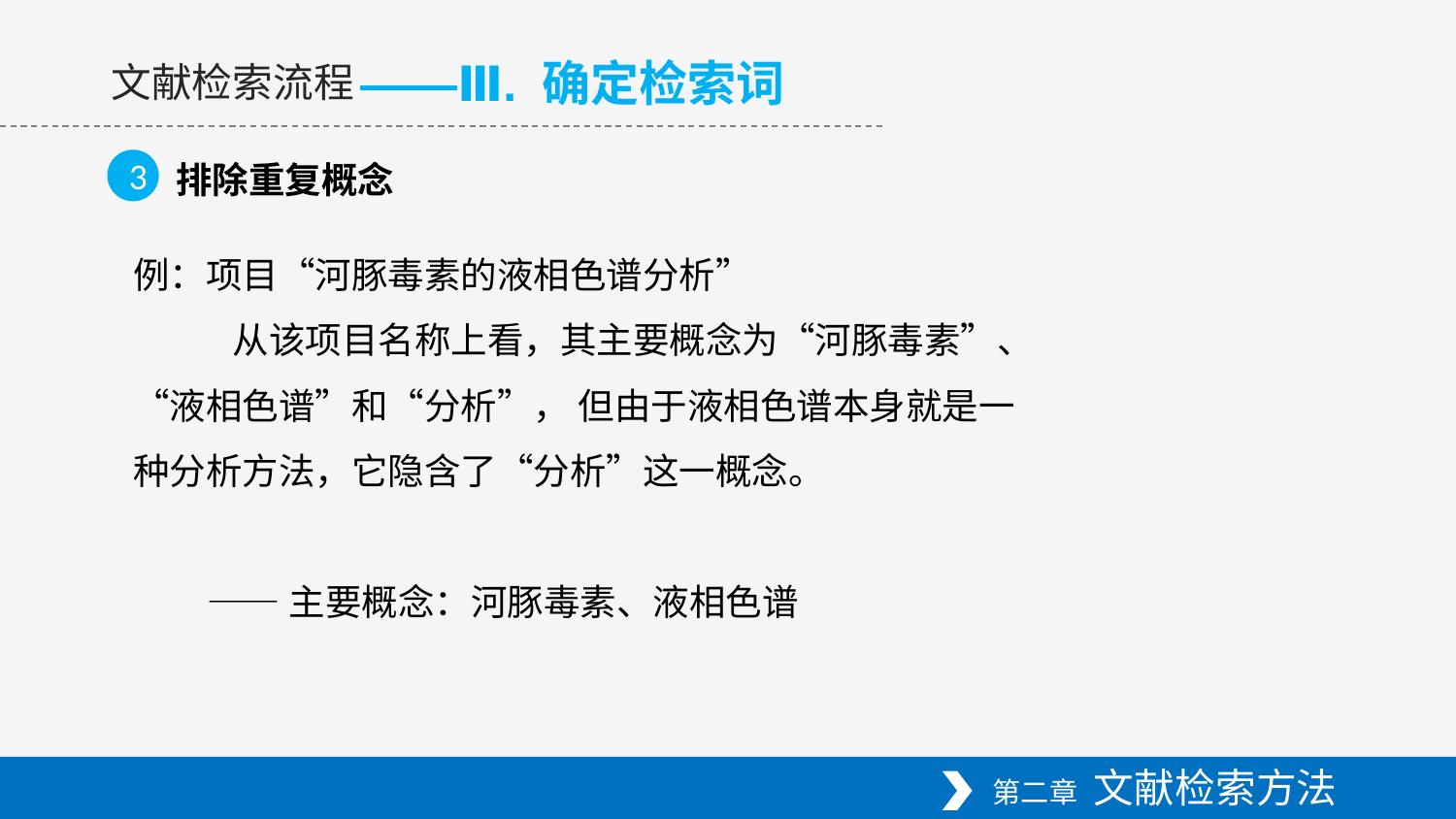

——Ⅲ. 确定检索词
文献检索流程
3
排除重复概念
例：项目“河豚毒素的液相色谱分析”
           从该项目名称上看，其主要概念为“河豚毒素”、“液相色谱”和“分析”， 但由于液相色谱本身就是一种分析方法，它隐含了“分析”这一概念。

         ——主要概念：河豚毒素、液相色谱